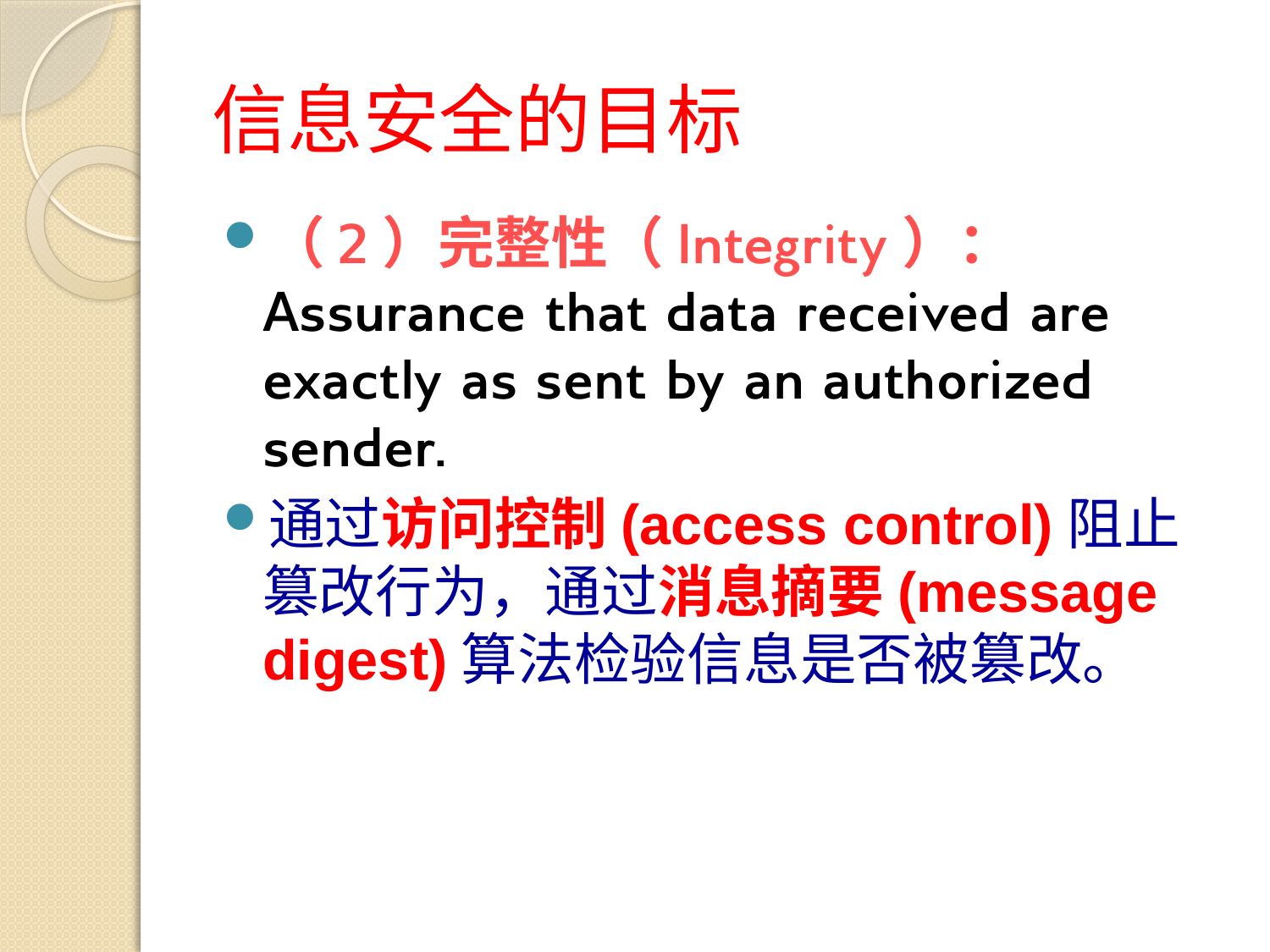

# 信息安全的目标
（2）完整性（Integrity）：Assurance that data received are exactly as sent by an authorized sender.
通过访问控制(access control)阻止篡改行为，通过消息摘要(message digest)算法检验信息是否被篡改。